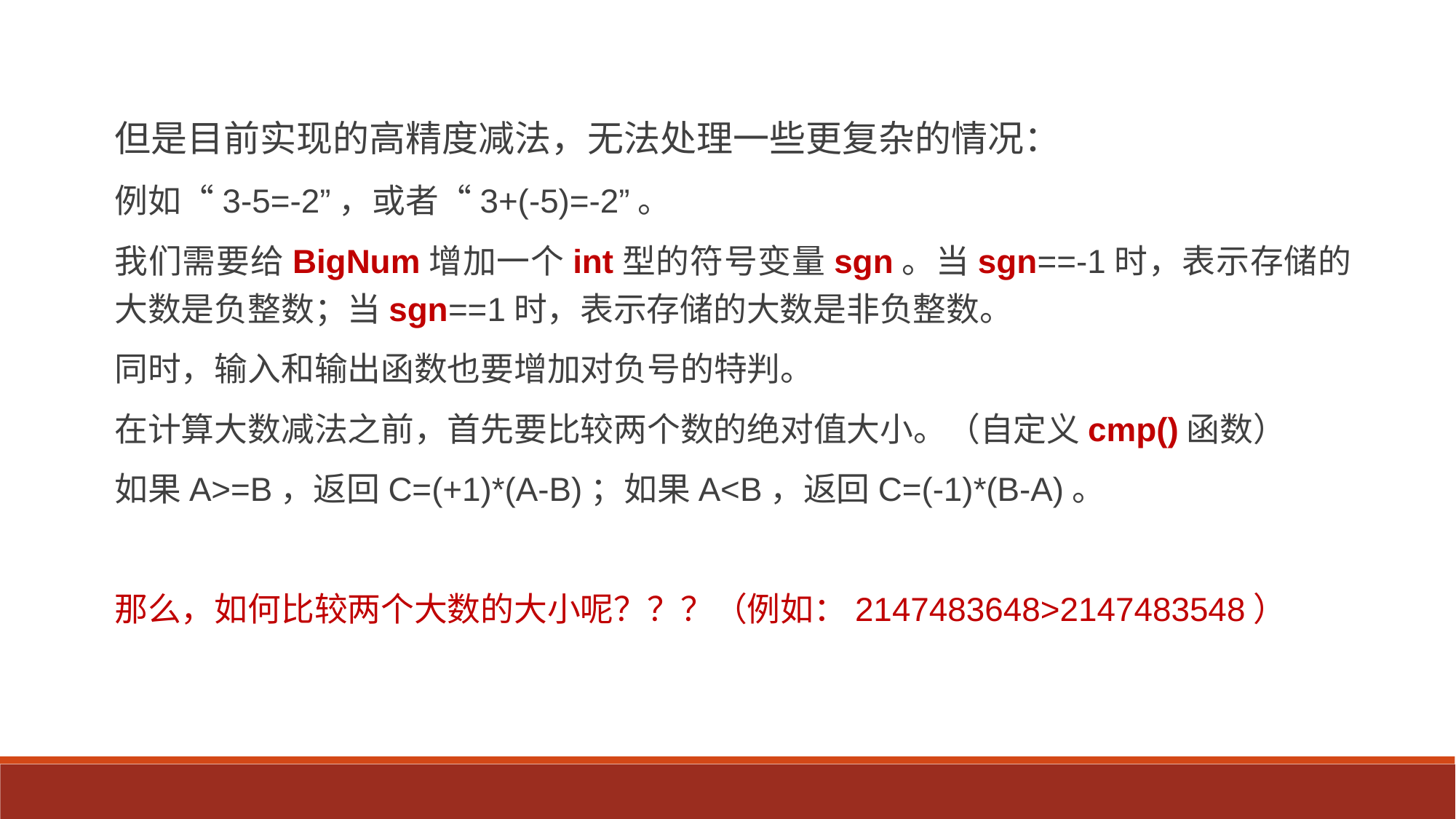

但是目前实现的高精度减法，无法处理一些更复杂的情况：
例如“3-5=-2”，或者“3+(-5)=-2”。
我们需要给BigNum增加一个int型的符号变量sgn。当sgn==-1时，表示存储的大数是负整数；当sgn==1时，表示存储的大数是非负整数。
同时，输入和输出函数也要增加对负号的特判。
在计算大数减法之前，首先要比较两个数的绝对值大小。（自定义cmp()函数）
如果A>=B，返回C=(+1)*(A-B)；如果A<B，返回C=(-1)*(B-A)。

那么，如何比较两个大数的大小呢？？？（例如：2147483648>2147483548）